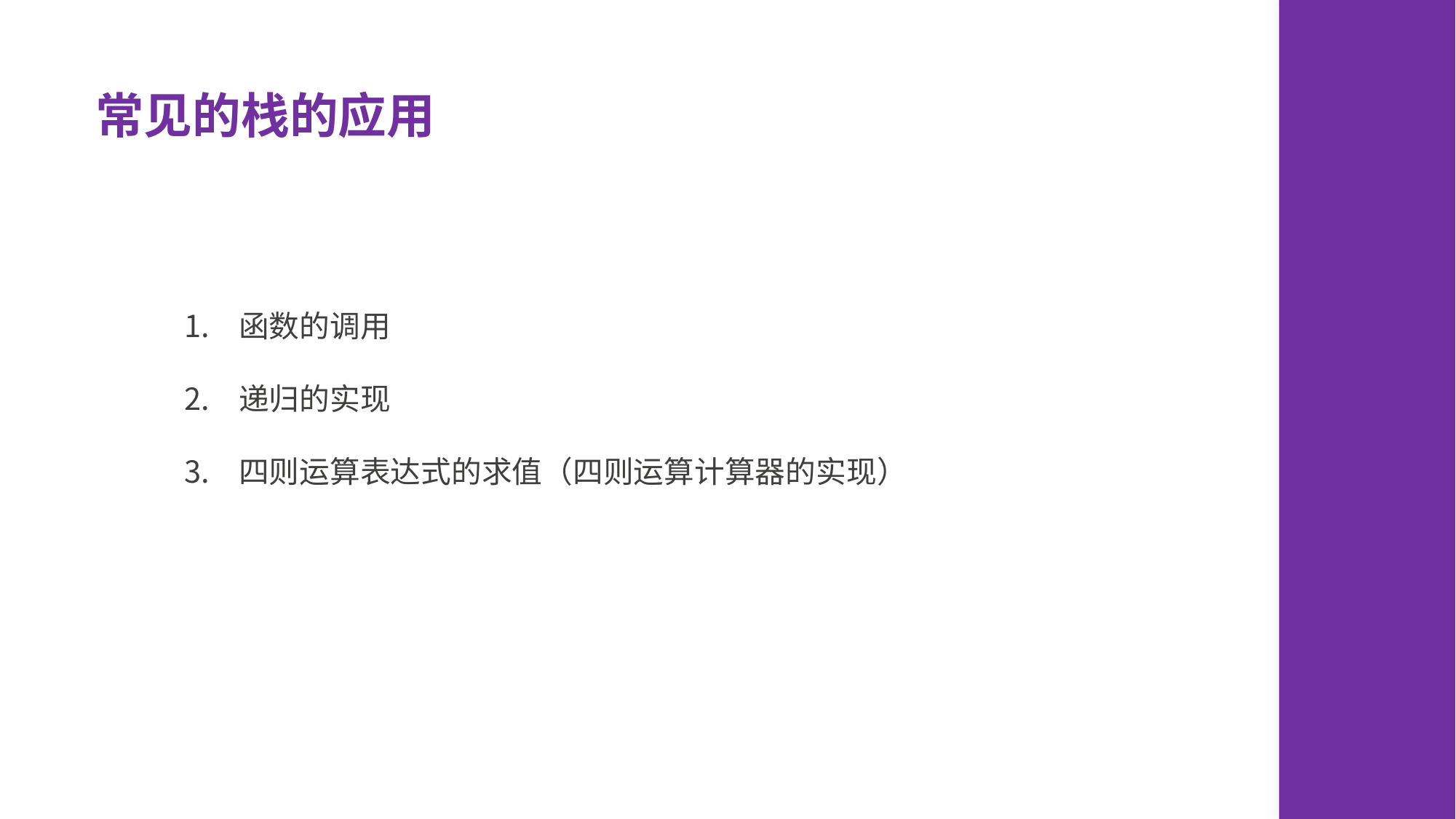

常见的栈的应用
函数的调用
递归的实现
四则运算表达式的求值（四则运算计算器的实现）